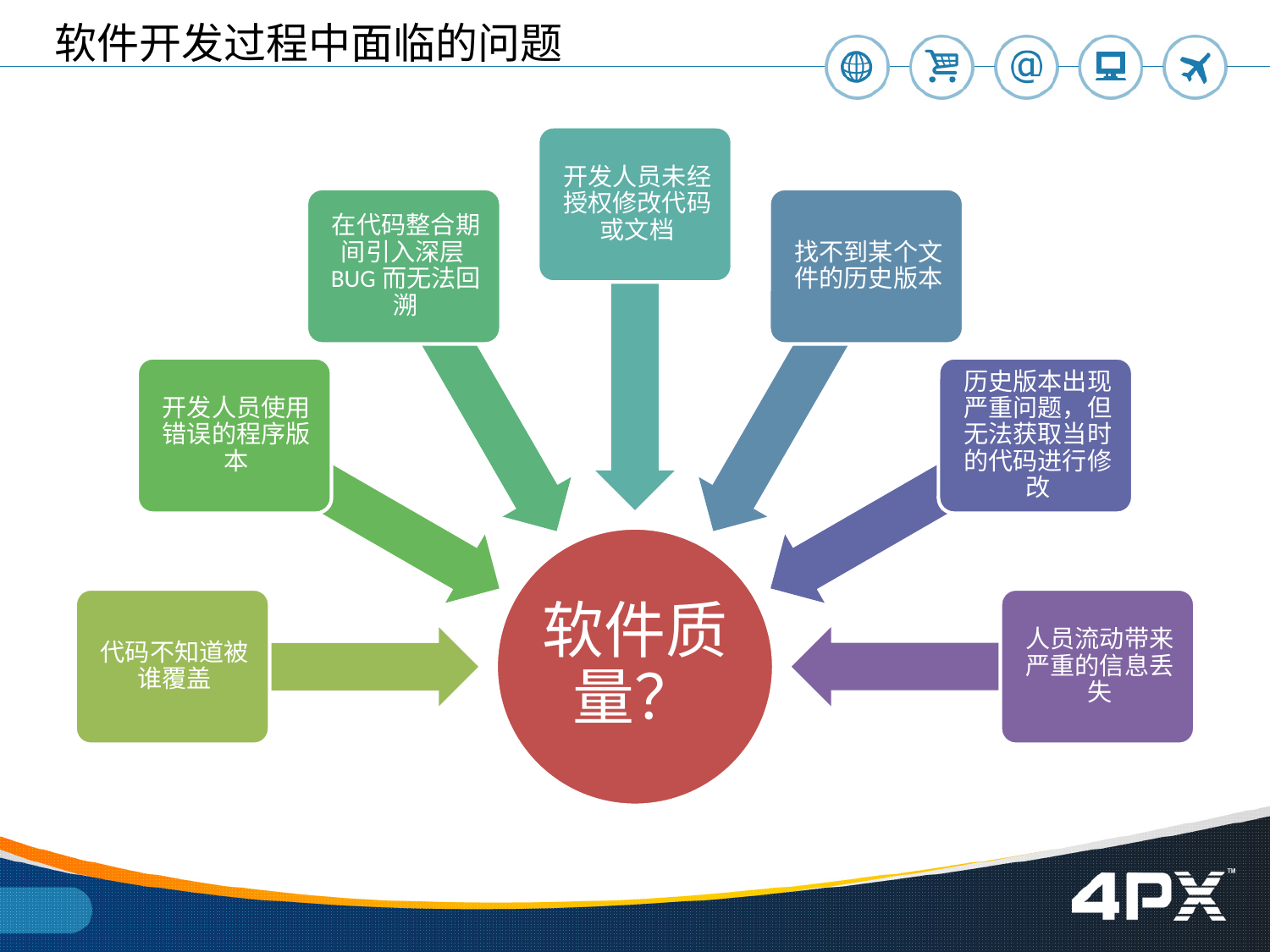

软件开发过程中面临的问题
软件质量？
代码不知道被谁覆盖
开发人员使用错误的程序版本
在代码整合期间引入深层BUG而无法回溯
开发人员未经授权修改代码或文档
找不到某个文件的历史版本
历史版本出现严重问题，但无法获取当时的代码进行修改
人员流动带来严重的信息丢失